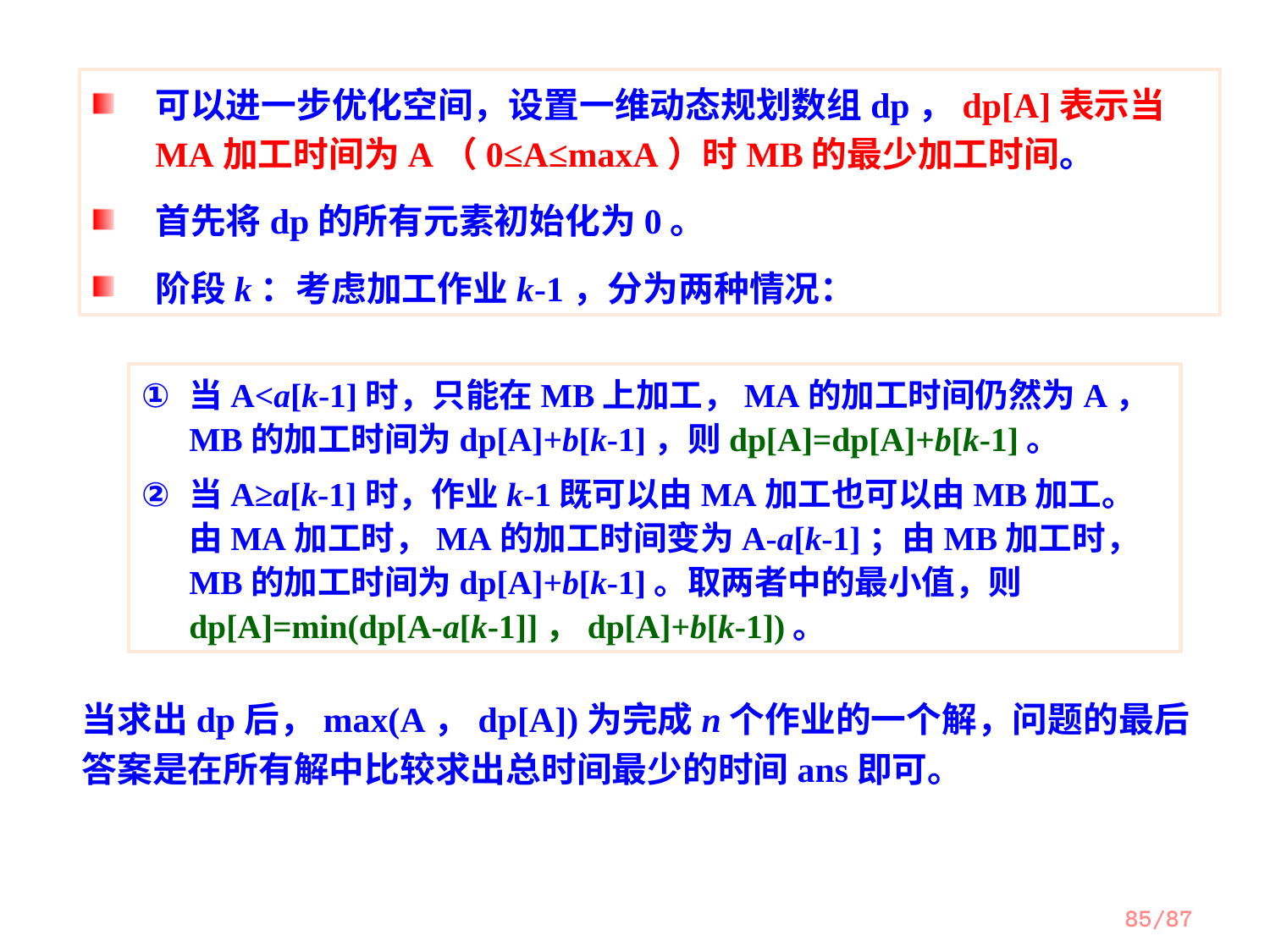

可以进一步优化空间，设置一维动态规划数组dp，dp[A]表示当MA加工时间为A（0≤A≤maxA）时MB的最少加工时间。
首先将dp的所有元素初始化为0。
阶段k：考虑加工作业k-1，分为两种情况：
当A<a[k-1]时，只能在MB上加工，MA的加工时间仍然为A，MB的加工时间为dp[A]+b[k-1]，则dp[A]=dp[A]+b[k-1]。
当A≥a[k-1]时，作业k-1既可以由MA加工也可以由MB加工。由MA加工时，MA的加工时间变为A-a[k-1]；由MB加工时，MB的加工时间为dp[A]+b[k-1]。取两者中的最小值，则dp[A]=min(dp[A-a[k-1]]，dp[A]+b[k-1])。
当求出dp后，max(A，dp[A])为完成n个作业的一个解，问题的最后答案是在所有解中比较求出总时间最少的时间ans即可。
85/87